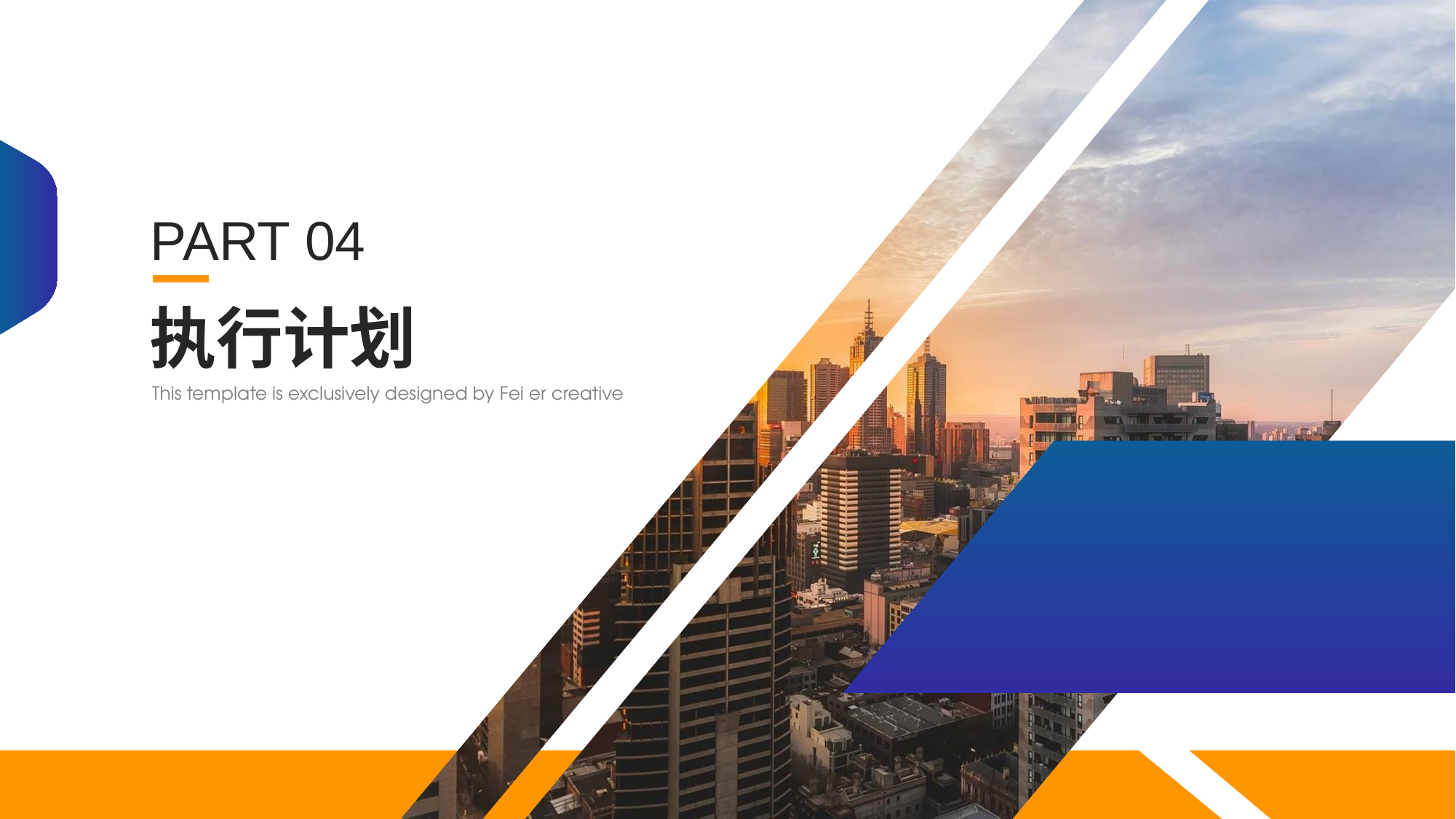

PART 04
执行计划
This template is exclusively designed by Fei er creative